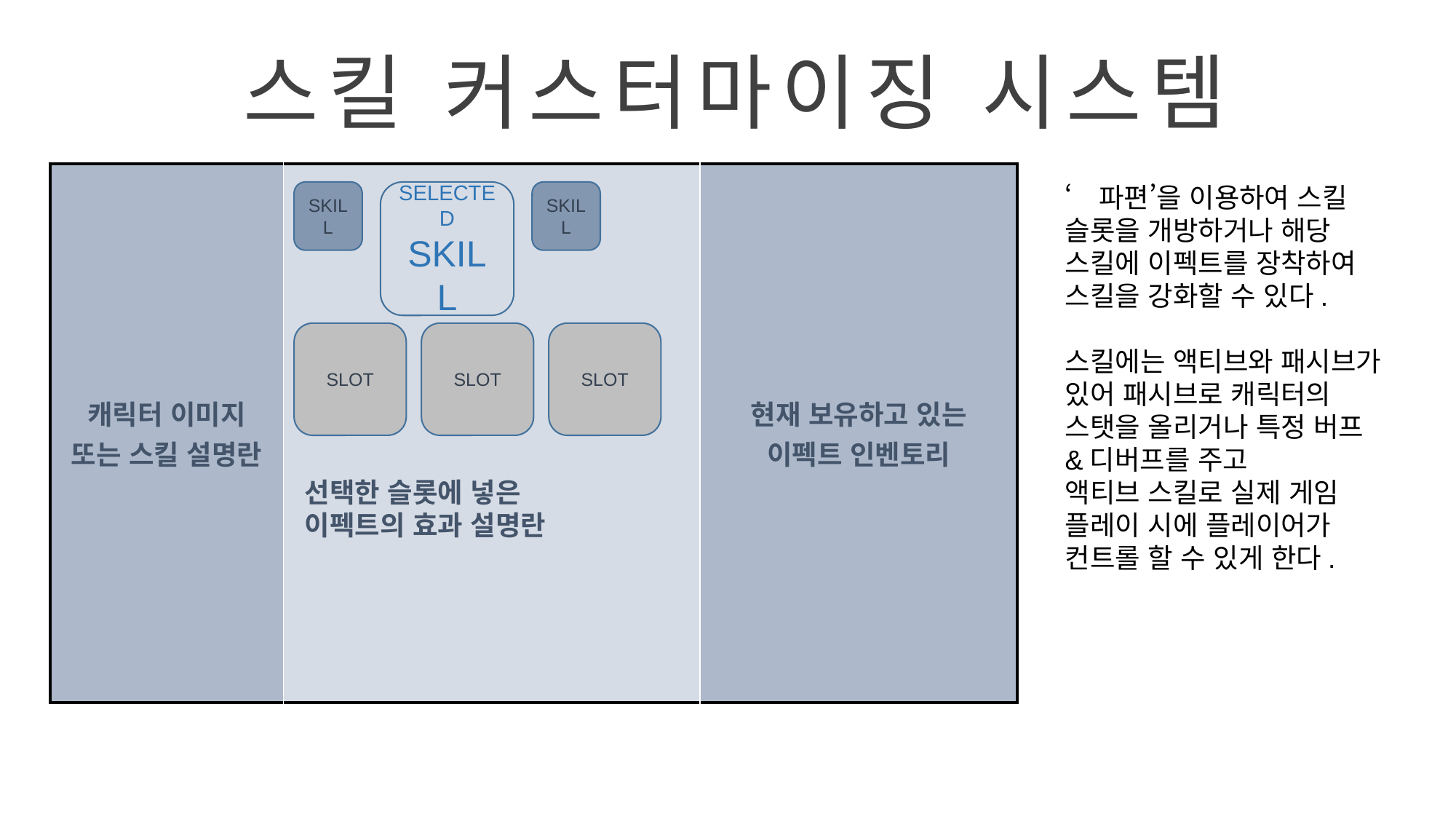

스킬 커스터마이징 시스템
| 캐릭터 이미지 또는 스킬 설명란 |  | 현재 보유하고 있는 이펙트 인벤토리 |
| --- | --- | --- |
‘파편’을 이용하여 스킬 슬롯을 개방하거나 해당 스킬에 이펙트를 장착하여 스킬을 강화할 수 있다.

스킬에는 액티브와 패시브가 있어 패시브로 캐릭터의 스탯을 올리거나 특정 버프&디버프를 주고
액티브 스킬로 실제 게임 플레이 시에 플레이어가 컨트롤 할 수 있게 한다.
SKILL
SELECTED
SKILL
SKILL
SLOT
SLOT
SLOT
선택한 슬롯에 넣은
이펙트의 효과 설명란